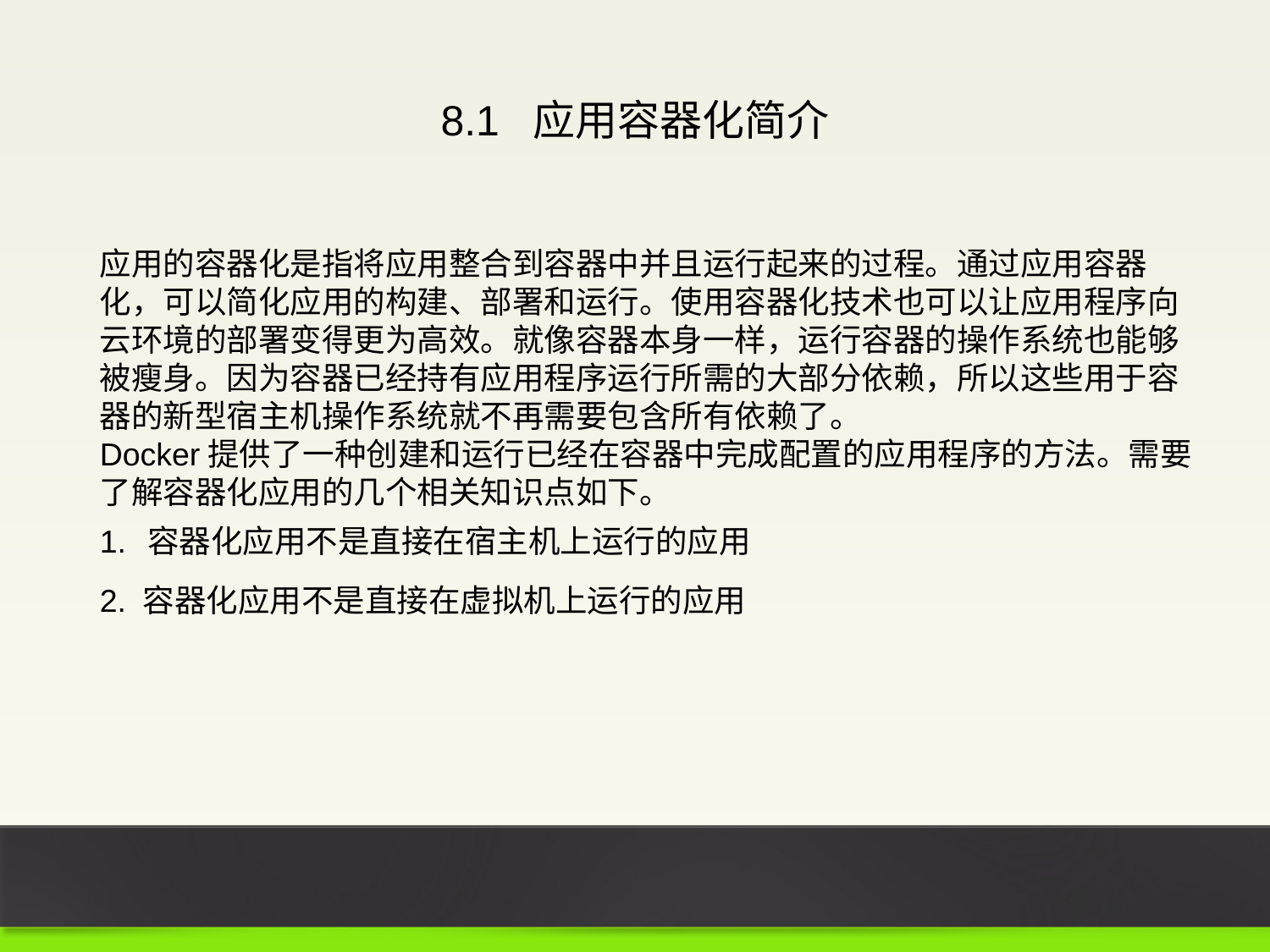

8.1  应用容器化简介
应用的容器化是指将应用整合到容器中并且运行起来的过程。通过应用容器化，可以简化应用的构建、部署和运行。使用容器化技术也可以让应用程序向云环境的部署变得更为高效。就像容器本身一样，运行容器的操作系统也能够被瘦身。因为容器已经持有应用程序运行所需的大部分依赖，所以这些用于容器的新型宿主机操作系统就不再需要包含所有依赖了。
Docker提供了一种创建和运行已经在容器中完成配置的应用程序的方法。需要了解容器化应用的几个相关知识点如下。
容器化应用不是直接在宿主机上运行的应用
2. 容器化应用不是直接在虚拟机上运行的应用